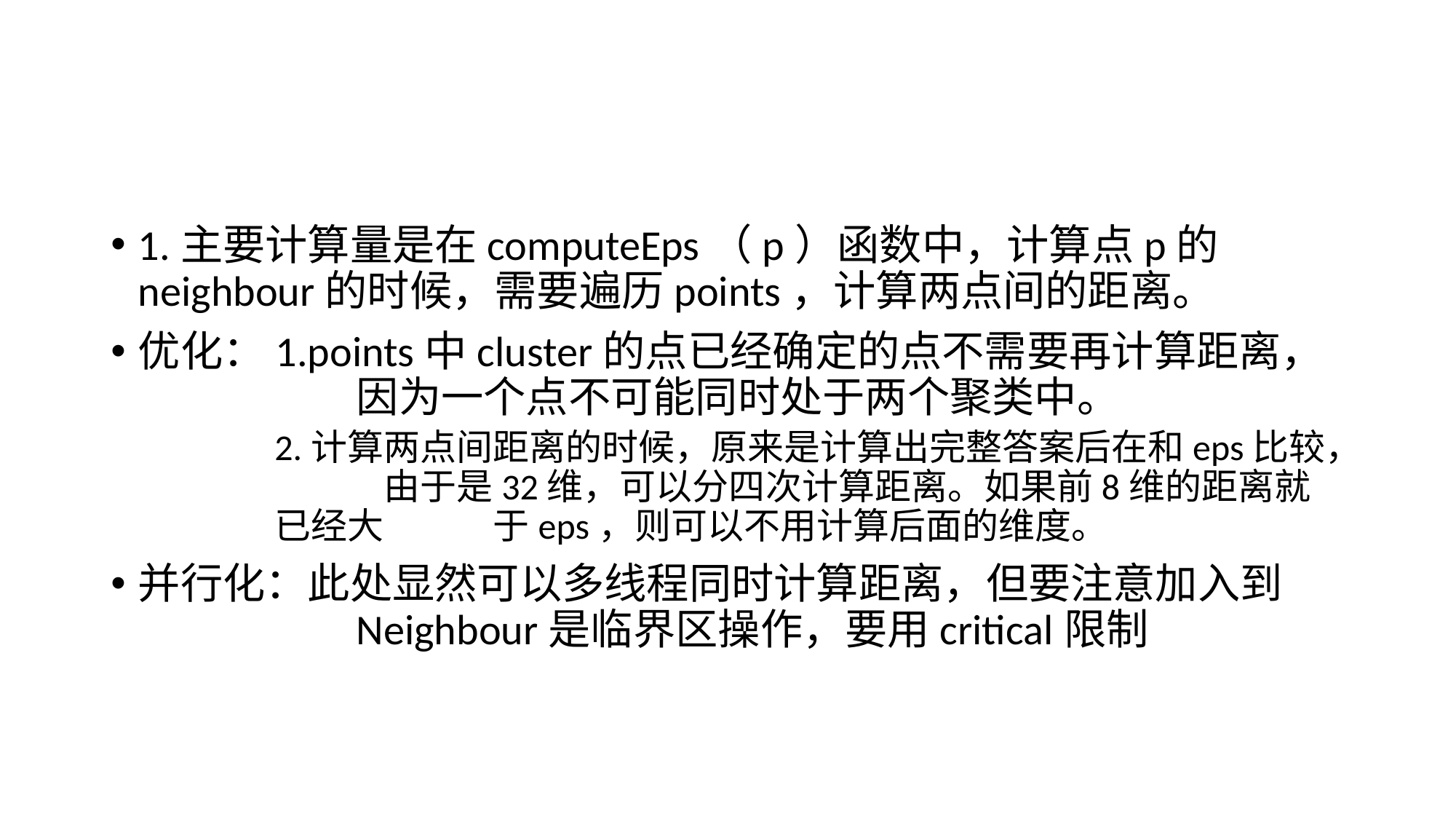

#
1.主要计算量是在computeEps（p）函数中，计算点p的  neighbour的时候，需要遍历points，计算两点间的距离。
优化：1.points中cluster的点已经确定的点不需要再计算距离，   		因为一个点不可能同时处于两个聚类中。
2.计算两点间距离的时候，原来是计算出完整答案后在和eps比较，	由于是32维，可以分四次计算距离。如果前8维的距离就已经大	于eps，则可以不用计算后面的维度。
并行化：此处显然可以多线程同时计算距离，但要注意加入到			Neighbour是临界区操作，要用critical限制